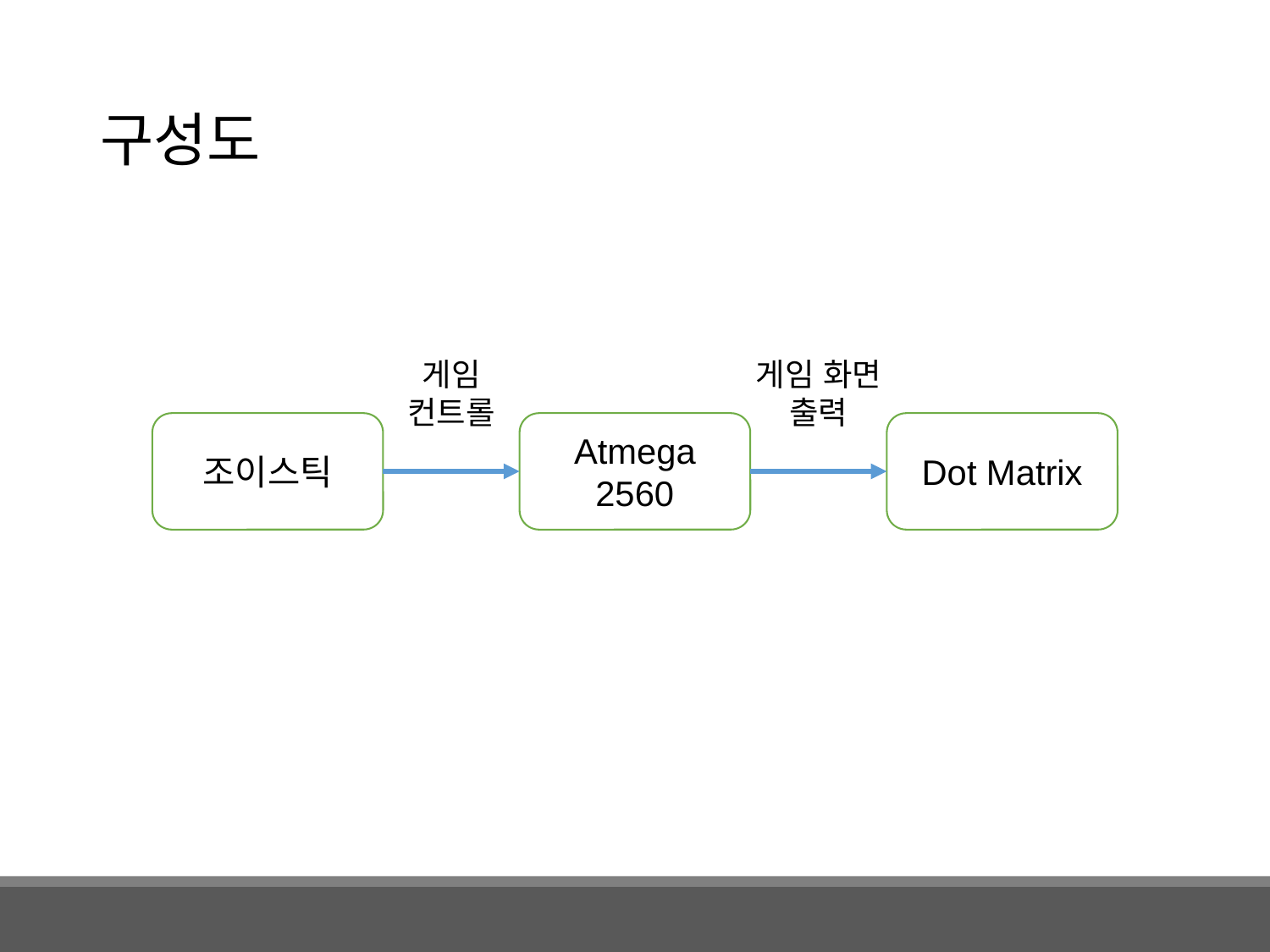

# 구성도
게임
컨트롤
게임 화면
출력
조이스틱
Atmega
2560
Dot Matrix